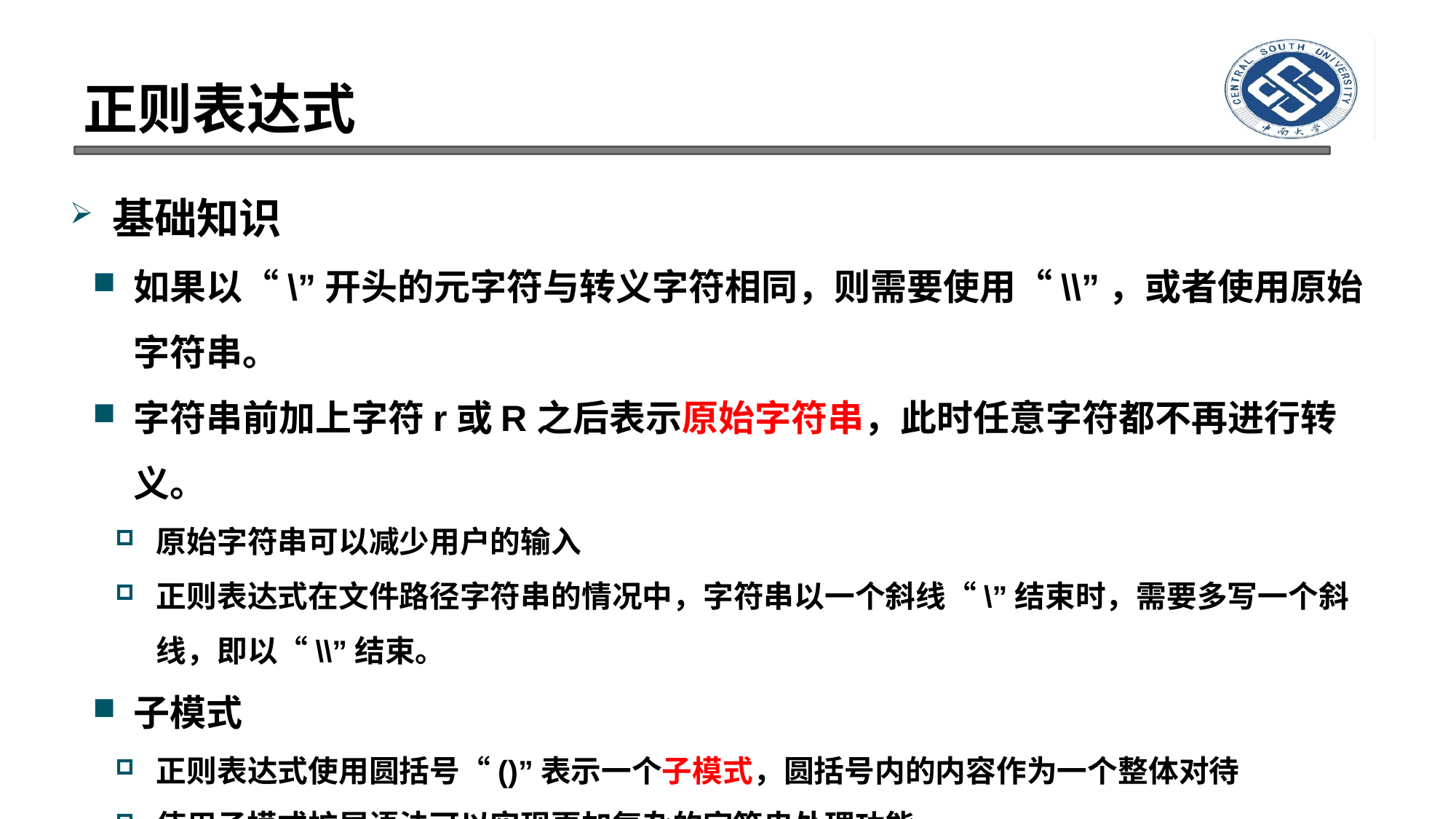

# 正则表达式
基础知识
如果以“\”开头的元字符与转义字符相同，则需要使用“\\”，或者使用原始字符串。
字符串前加上字符r或R之后表示原始字符串，此时任意字符都不再进行转义。
原始字符串可以减少用户的输入
正则表达式在文件路径字符串的情况中，字符串以一个斜线“\”结束时，需要多写一个斜线，即以“\\”结束。
子模式
正则表达式使用圆括号“()”表示一个子模式，圆括号内的内容作为一个整体对待
使用子模式扩展语法可以实现更加复杂的字符串处理功能。